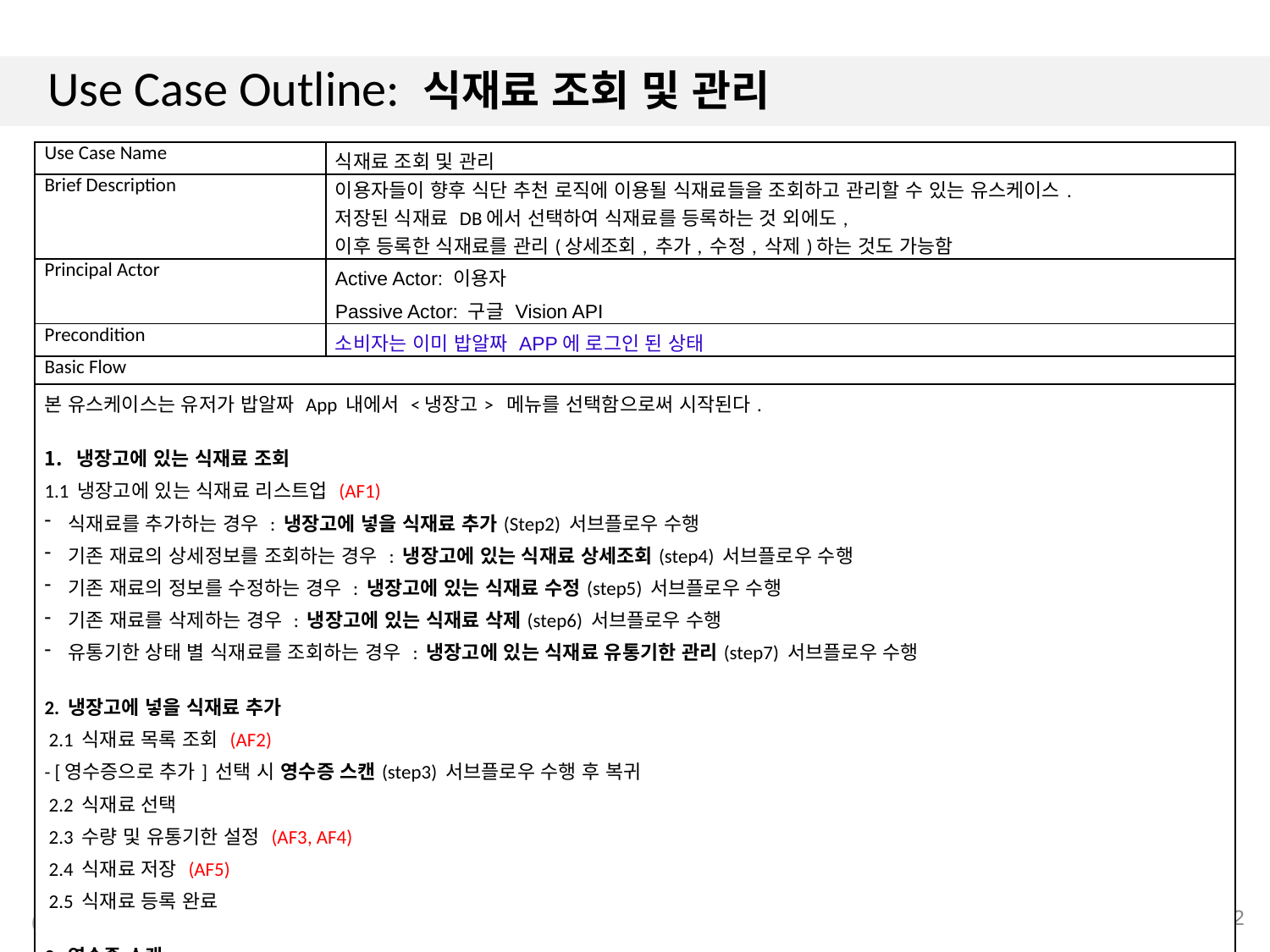

# Use Case Outline: 식재료 조회 및 관리
| Use Case Name | 식재료 조회 및 관리 |
| --- | --- |
| Brief Description | 이용자들이 향후 식단 추천 로직에 이용될 식재료들을 조회하고 관리할 수 있는 유스케이스. 저장된 식재료 DB에서 선택하여 식재료를 등록하는 것 외에도, 이후 등록한 식재료를 관리(상세조회, 추가, 수정, 삭제)하는 것도 가능함 |
| Principal Actor | Active Actor: 이용자 Passive Actor: 구글 Vision API |
| Precondition | 소비자는 이미 밥알짜 APP에 로그인 된 상태 |
| Basic Flow |  |
| 본 유스케이스는 유저가 밥알짜 App 내에서 <냉장고> 메뉴를 선택함으로써 시작된다. 냉장고에 있는 식재료 조회 1.1 냉장고에 있는 식재료 리스트업 (AF1) 식재료를 추가하는 경우 : 냉장고에 넣을 식재료 추가(Step2) 서브플로우 수행 기존 재료의 상세정보를 조회하는 경우 : 냉장고에 있는 식재료 상세조회(step4) 서브플로우 수행 기존 재료의 정보를 수정하는 경우 : 냉장고에 있는 식재료 수정(step5) 서브플로우 수행 기존 재료를 삭제하는 경우 : 냉장고에 있는 식재료 삭제(step6) 서브플로우 수행 유통기한 상태 별 식재료를 조회하는 경우 : 냉장고에 있는 식재료 유통기한 관리(step7) 서브플로우 수행 2. 냉장고에 넣을 식재료 추가 2.1 식재료 목록 조회 (AF2) - [영수증으로 추가] 선택 시 영수증 스캔(step3) 서브플로우 수행 후 복귀 2.2 식재료 선택 2.3 수량 및 유통기한 설정 (AF3, AF4) 2.4 식재료 저장 (AF5) 2.5 식재료 등록 완료 3. 영수증 스캔 3.1 사진 촬영 3.2 촬영한 사진의 문자 영역 크롭 3.3 인식된 식재료 리스트업 (AF6) |  |
2